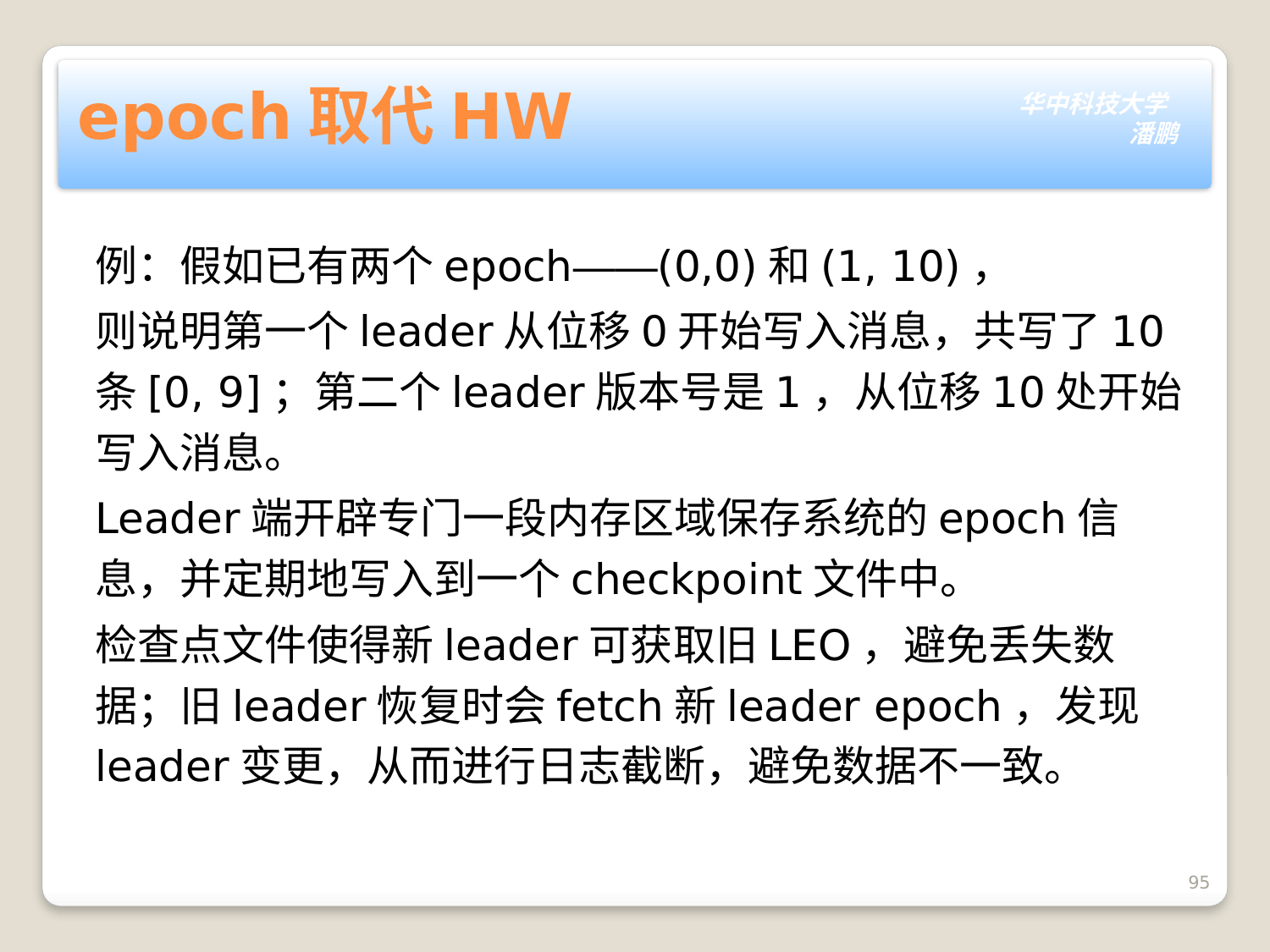

# epoch取代HW
例：假如已有两个epoch——(0,0)和(1, 10)，
则说明第一个leader从位移0开始写入消息，共写了10条[0, 9]；第二个leader版本号是1，从位移10处开始写入消息。
Leader端开辟专门一段内存区域保存系统的epoch信息，并定期地写入到一个checkpoint文件中。
检查点文件使得新leader可获取旧LEO，避免丢失数据；旧leader恢复时会fetch新leader epoch，发现leader变更，从而进行日志截断，避免数据不一致。
95